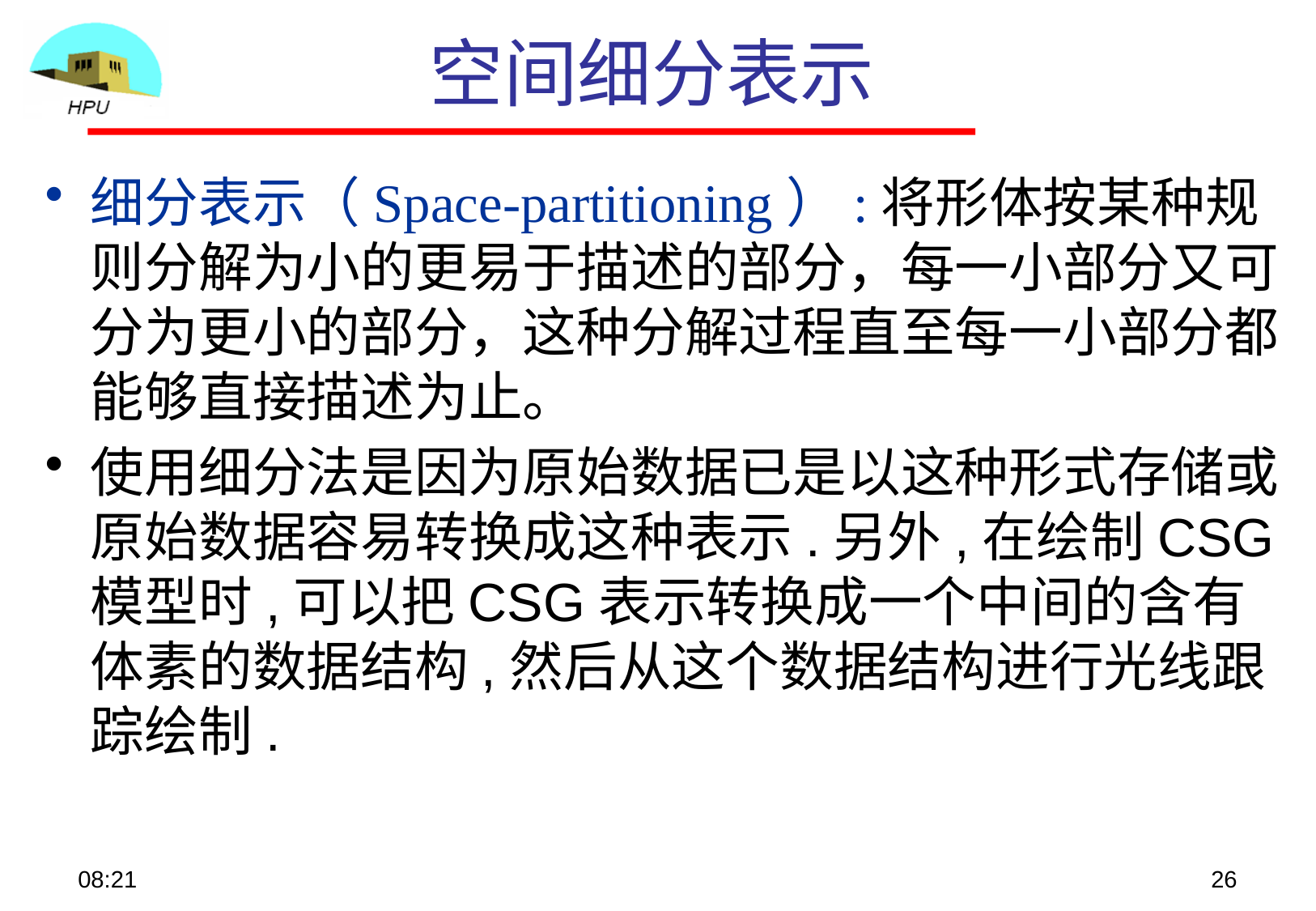

# 空间细分表示
细分表示（Space-partitioning）:将形体按某种规则分解为小的更易于描述的部分，每一小部分又可分为更小的部分，这种分解过程直至每一小部分都能够直接描述为止。
使用细分法是因为原始数据已是以这种形式存储或原始数据容易转换成这种表示.另外,在绘制CSG模型时,可以把CSG表示转换成一个中间的含有体素的数据结构,然后从这个数据结构进行光线跟踪绘制.
08:21
26